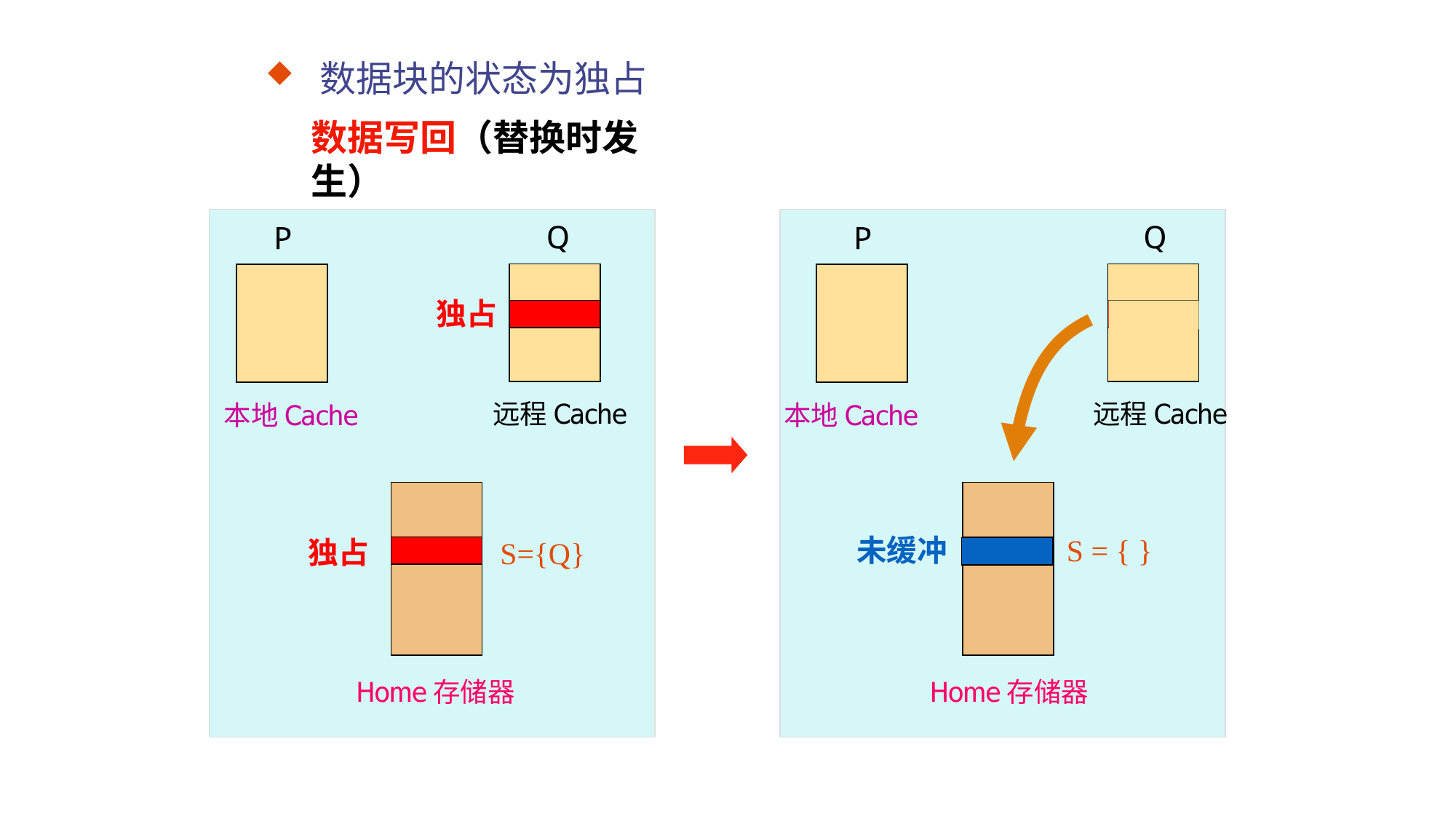

数据块的状态为独占
数据写回（替换时发生）

Q
P

本地Cache

独占

Home存储器

远程Cache
Q
P

独占

远程Cache
本地Cache

S = { }
未缓冲

独占
S={Q}

Home存储器